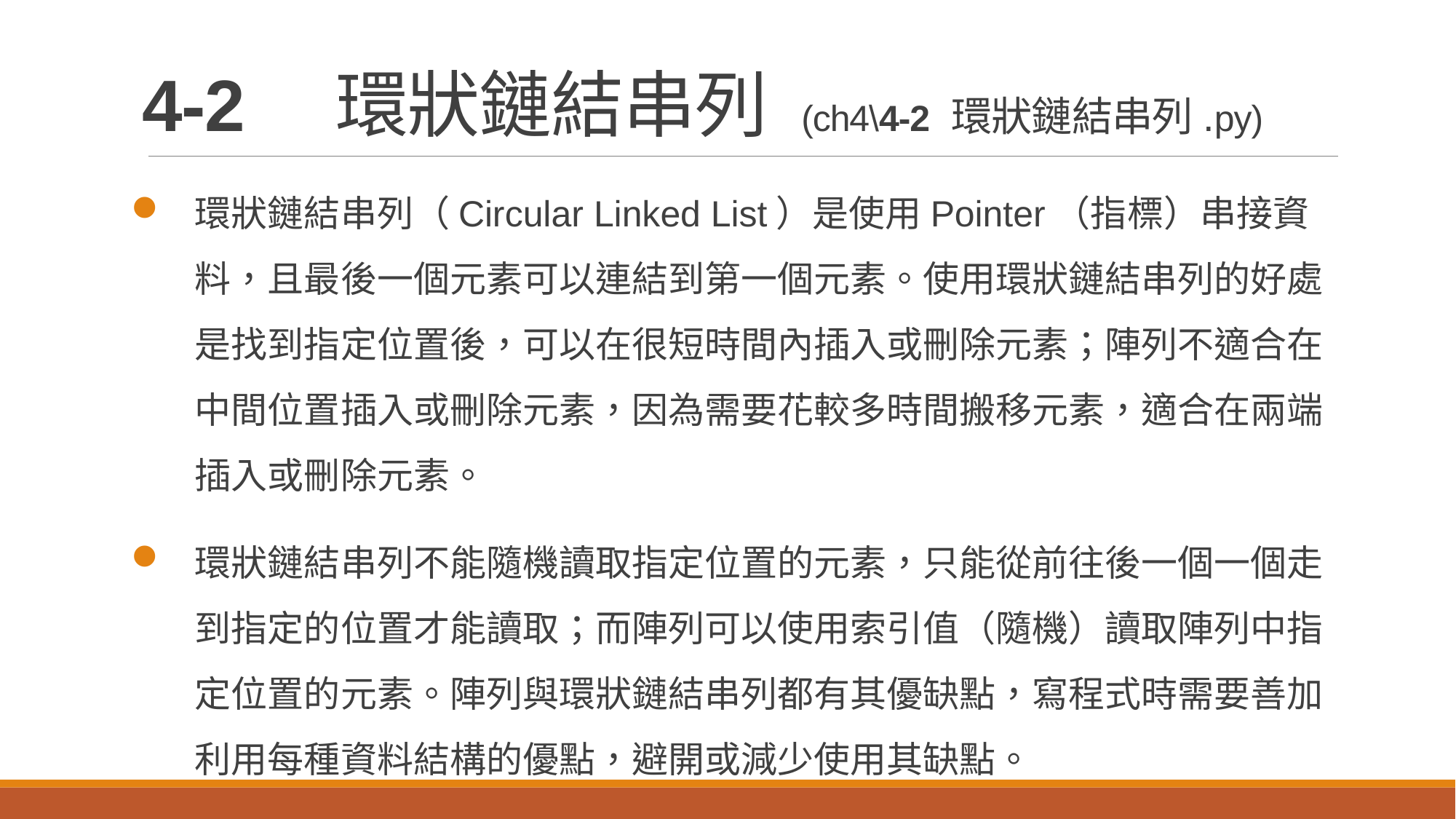

# 4-2　環狀鏈結串列 (ch4\4-2 環狀鏈結串列.py)
環狀鏈結串列（Circular Linked List）是使用Pointer（指標）串接資料，且最後一個元素可以連結到第一個元素。使用環狀鏈結串列的好處是找到指定位置後，可以在很短時間內插入或刪除元素；陣列不適合在中間位置插入或刪除元素，因為需要花較多時間搬移元素，適合在兩端插入或刪除元素。
環狀鏈結串列不能隨機讀取指定位置的元素，只能從前往後一個一個走到指定的位置才能讀取；而陣列可以使用索引值（隨機）讀取陣列中指定位置的元素。陣列與環狀鏈結串列都有其優缺點，寫程式時需要善加利用每種資料結構的優點，避開或減少使用其缺點。